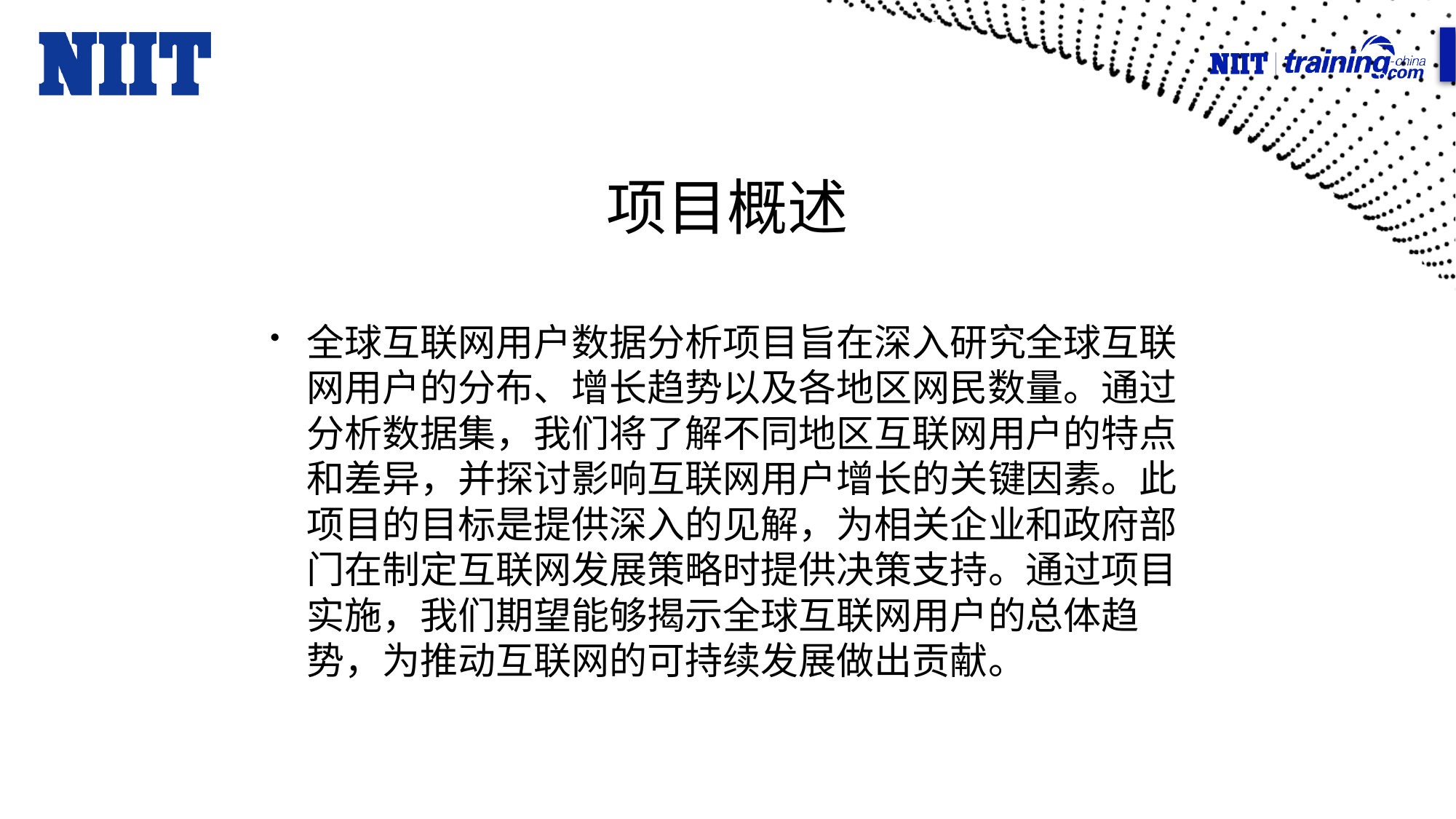

# 项目概述
全球互联网用户数据分析项目旨在深入研究全球互联网用户的分布、增长趋势以及各地区网民数量。通过分析数据集，我们将了解不同地区互联网用户的特点和差异，并探讨影响互联网用户增长的关键因素。此项目的目标是提供深入的见解，为相关企业和政府部门在制定互联网发展策略时提供决策支持。通过项目实施，我们期望能够揭示全球互联网用户的总体趋势，为推动互联网的可持续发展做出贡献。